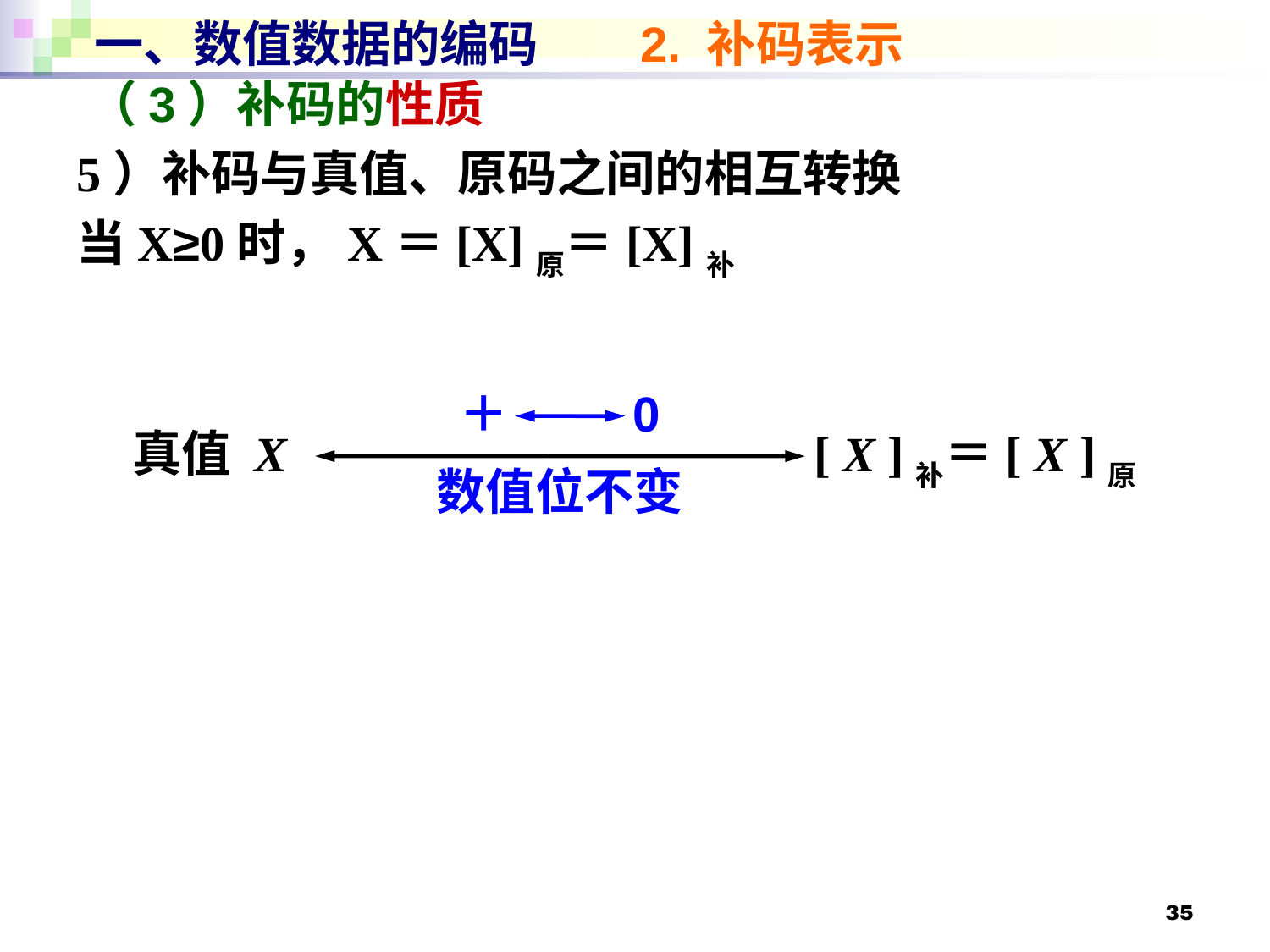

# 一、数值数据的编码        2. 补码表示
（3）补码的性质
5）补码与真值、原码之间的相互转换
当X≥0时，X＝[X]原＝[X]补
＋          0
真值 X

[ X ]补＝[ X ]原
数值位不变

35